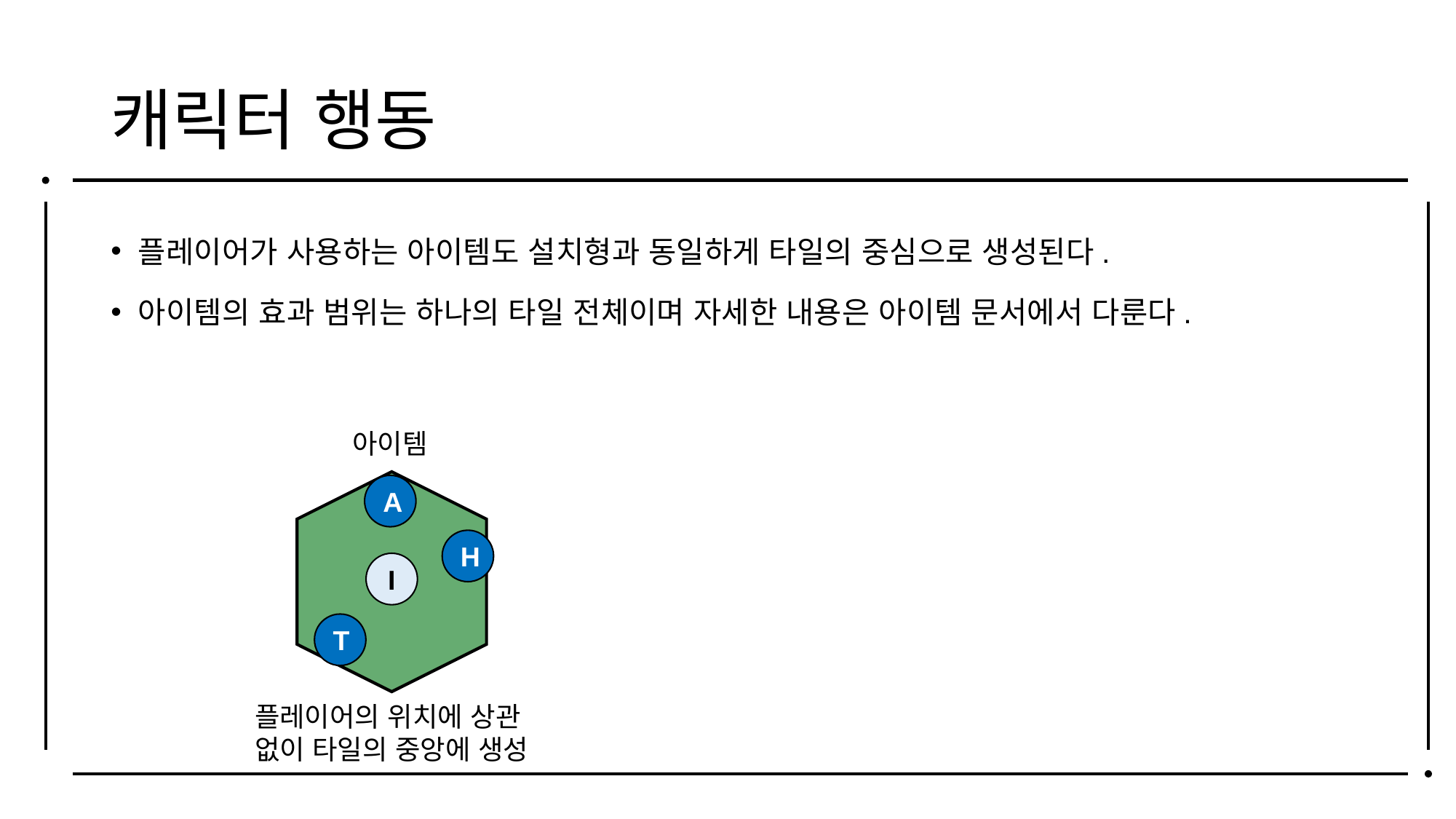

# 캐릭터 행동

플레이어가 사용하는 아이템도 설치형과 동일하게 타일의 중심으로 생성된다.
아이템의 효과 범위는 하나의 타일 전체이며 자세한 내용은 아이템 문서에서 다룬다.
아이템
A

H
I
T
플레이어의 위치에 상관
없이 타일의 중앙에 생성